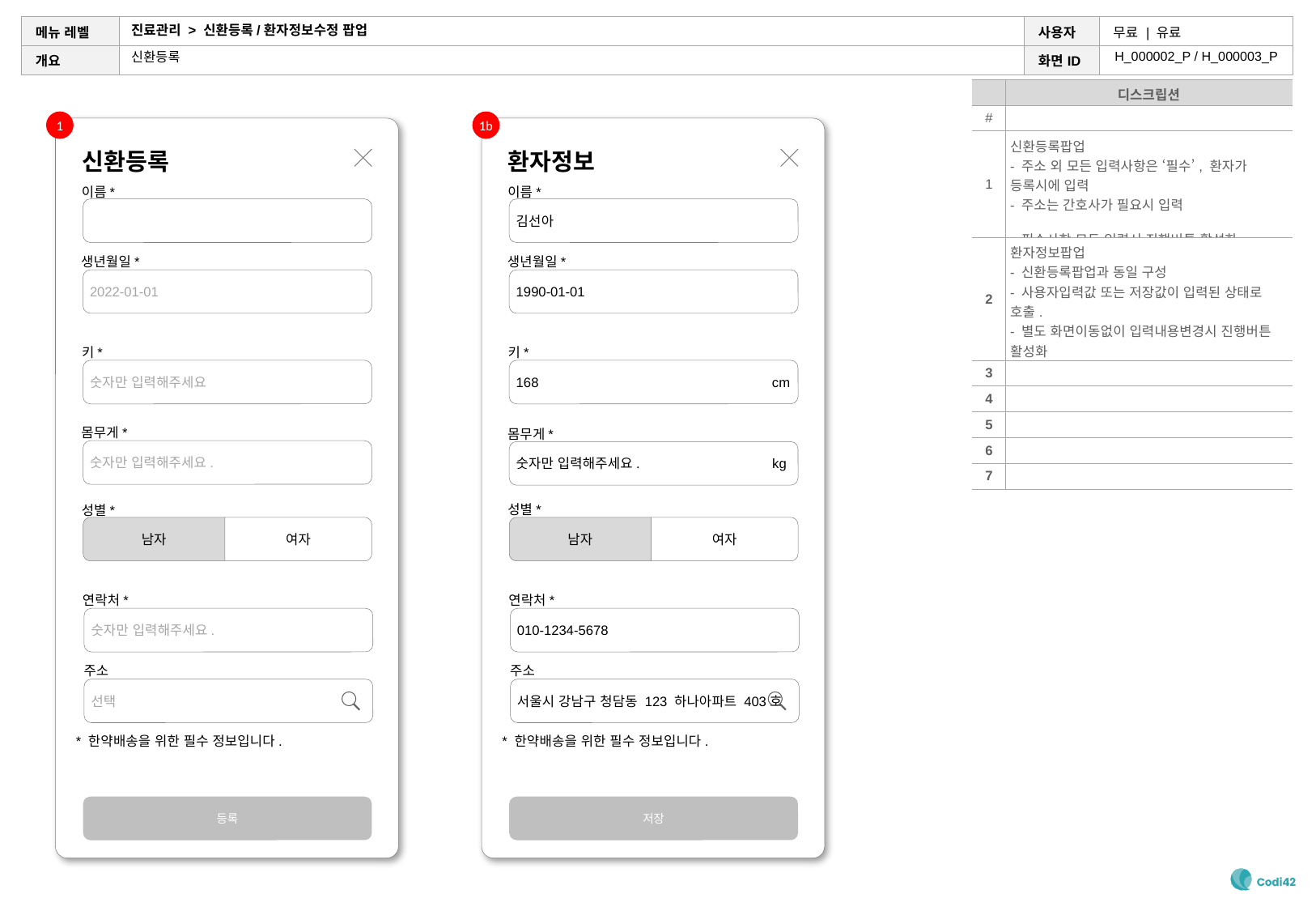

# 진료관리 > 신환등록/환자정보수정 팝업
H_000002_P / H_000003_P
신환등록
|  | 디스크립션 |
| --- | --- |
| # |  |
| 1 | 신환등록팝업 - 주소 외 모든 입력사항은 ‘필수’, 환자가 등록시에 입력 - 주소는 간호사가 필요시 입력 - 필수사항 모두 입력시 진행버튼 활성화 |
| 2 | 환자정보팝업 - 신환등록팝업과 동일 구성 - 사용자입력값 또는 저장값이 입력된 상태로 호출. - 별도 화면이동없이 입력내용변경시 진행버튼 활성화 - ‘저장’시 변경내용 저장 |
| 3 |  |
| 4 |  |
| 5 |  |
| 6 |  |
| 7 |  |
1

신환등록
등록
1b

환자정보
저장
이름*

생년월일*
2022-01-01
키*
숫자만 입력해주세요
몸무게*
숫자만 입력해주세요.
성별*
남자
여자
연락처*
숫자만 입력해주세요.
주소
선택

* 한약배송을 위한 필수 정보입니다.
이름*
김선아
생년월일*
1990-01-01
키*
168
cm
몸무게*
숫자만 입력해주세요.
kg
성별*
남자
여자
연락처*
010-1234-5678
주소
서울시 강남구 청담동 123 하나아파트 403호

* 한약배송을 위한 필수 정보입니다.